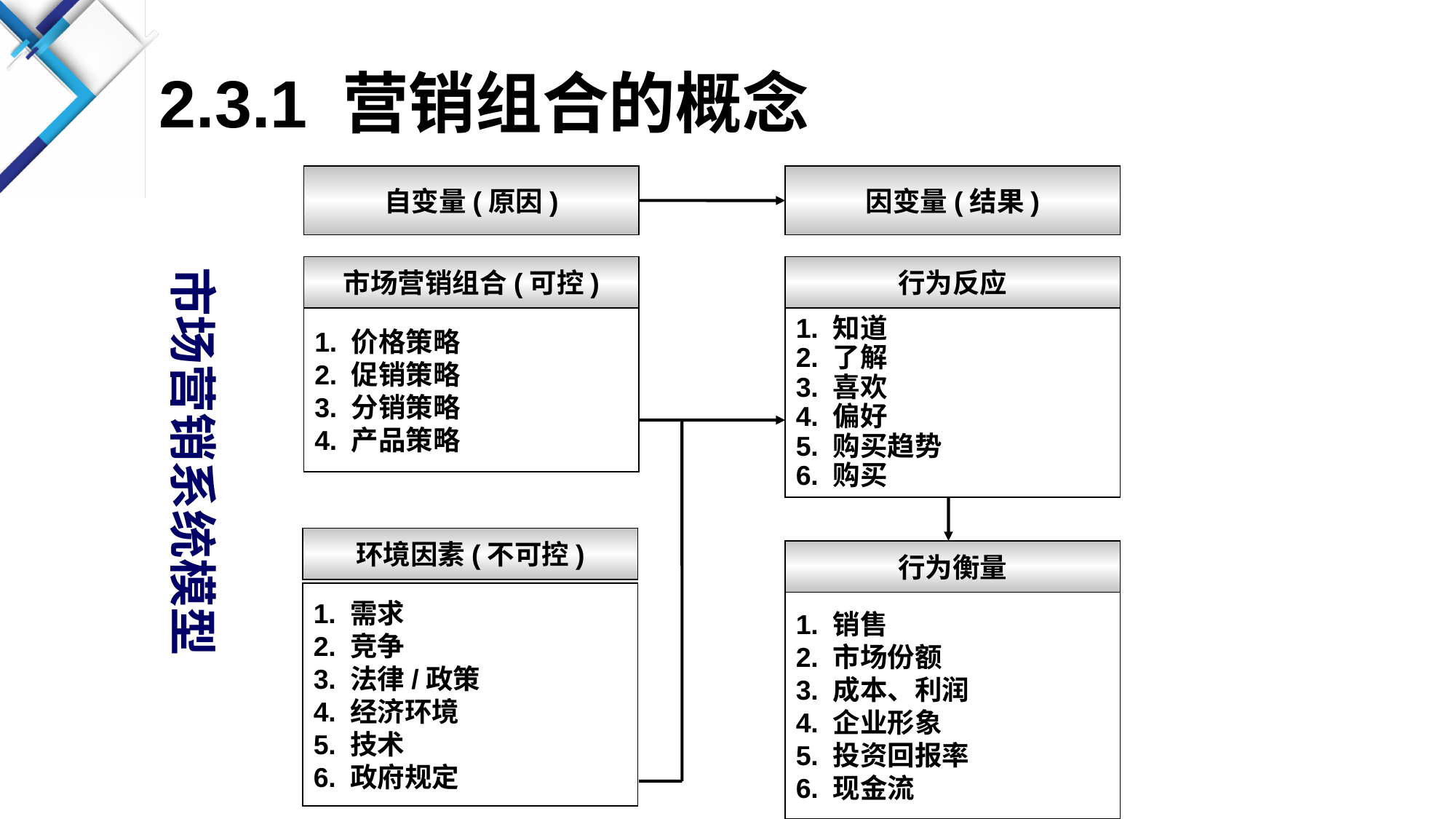

# 2.3.1 营销组合的概念
自变量(原因)
因变量(结果)

市场营销系统模型
市场营销组合(可控)
行为反应
1. 价格策略
2. 促销策略
3. 分销策略
4. 产品策略
1. 知道
2. 了解
3. 喜欢
4. 偏好
5. 购买趋势
6. 购买

环境因素(不可控)
行为衡量
1. 需求
2. 竞争
3. 法律/政策
4. 经济环境
5. 技术
6. 政府规定
1. 销售
2. 市场份额
3. 成本、利润
4. 企业形象
5. 投资回报率
6. 现金流